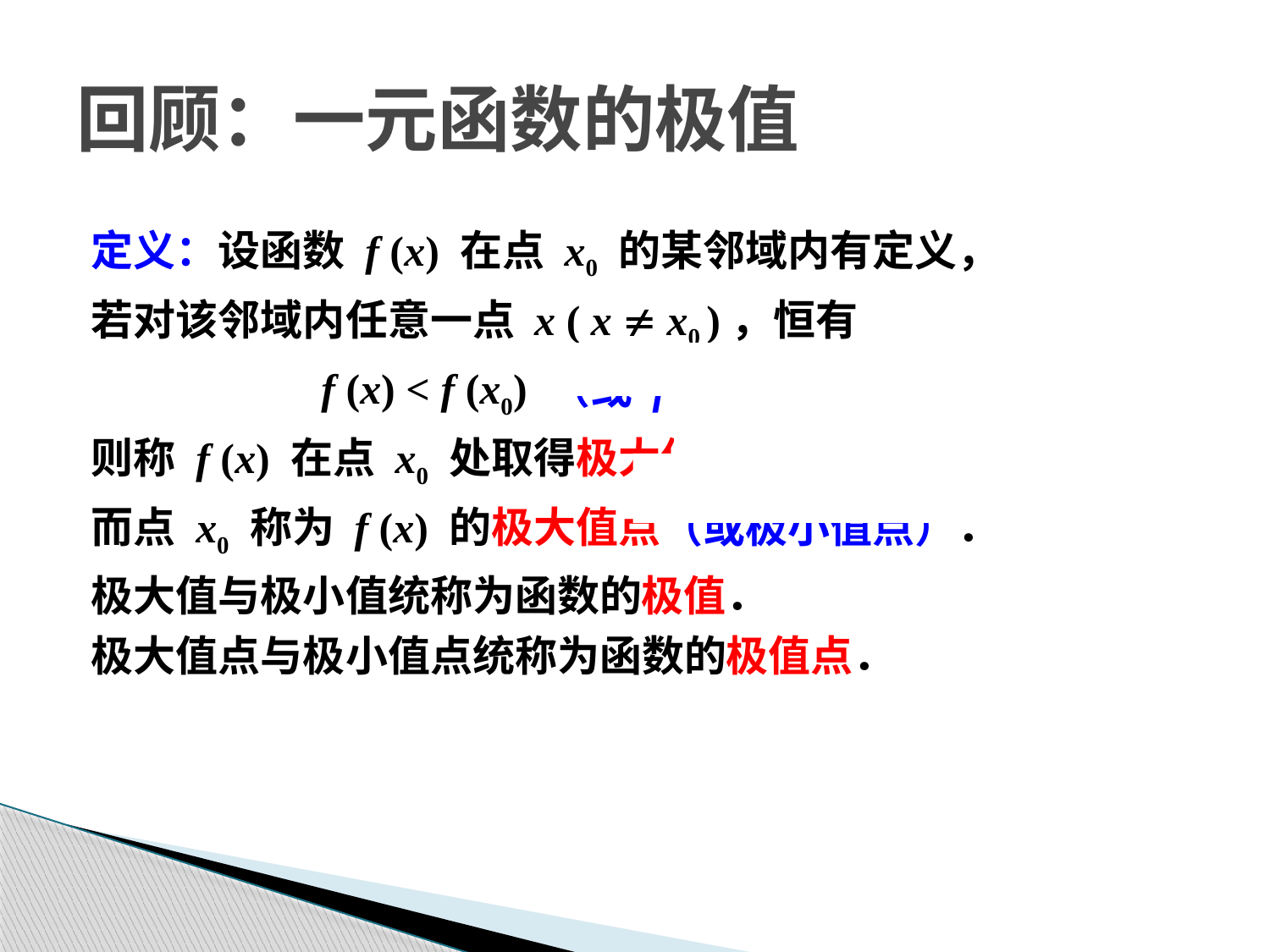

定义：设函数 f (x) 在点 x0 的某邻域内有定义，
若对该邻域内任意一点 x ( x ≠ x0 )，恒有
f (x) < f (x0) （或 f (x) > f (x0) ），
则称 f (x) 在点 x0 处取得极大值（或极小值），
而点 x0 称为 f (x) 的极大值点（或极小值点）．
极大值与极小值统称为函数的极值．
极大值点与极小值点统称为函数的极值点．
# 回顾：一元函数的极值